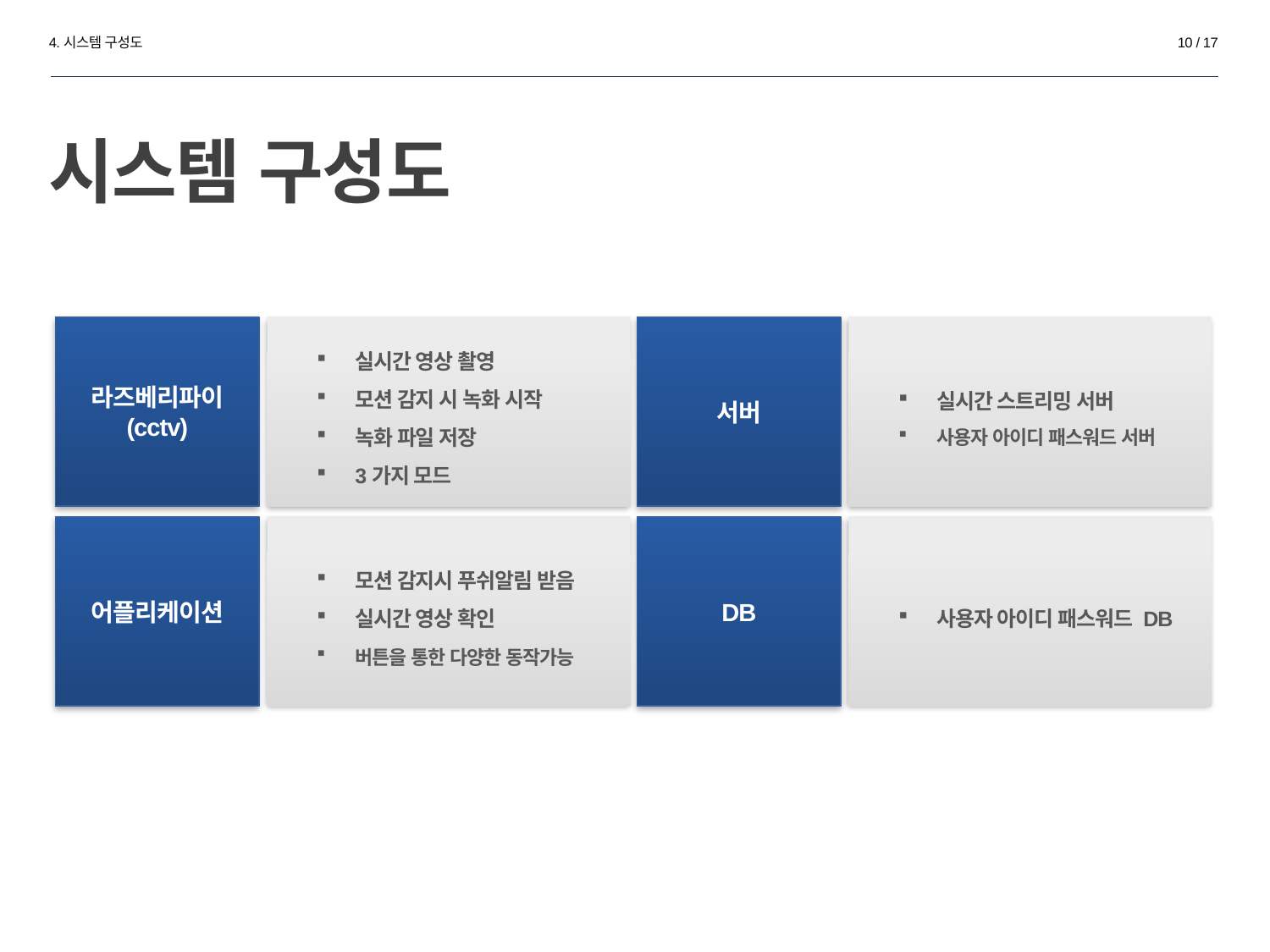

4.시스템 구성도
10 / 17
# 시스템 구성도
라즈베리파이
(cctv)
실시간 영상 촬영
모션 감지 시 녹화 시작
녹화 파일 저장
3가지 모드
서버
실시간 스트리밍 서버
사용자 아이디 패스워드 서버
어플리케이션
모션 감지시 푸쉬알림 받음
실시간 영상 확인
버튼을 통한 다양한 동작가능
DB
사용자 아이디 패스워드 DB